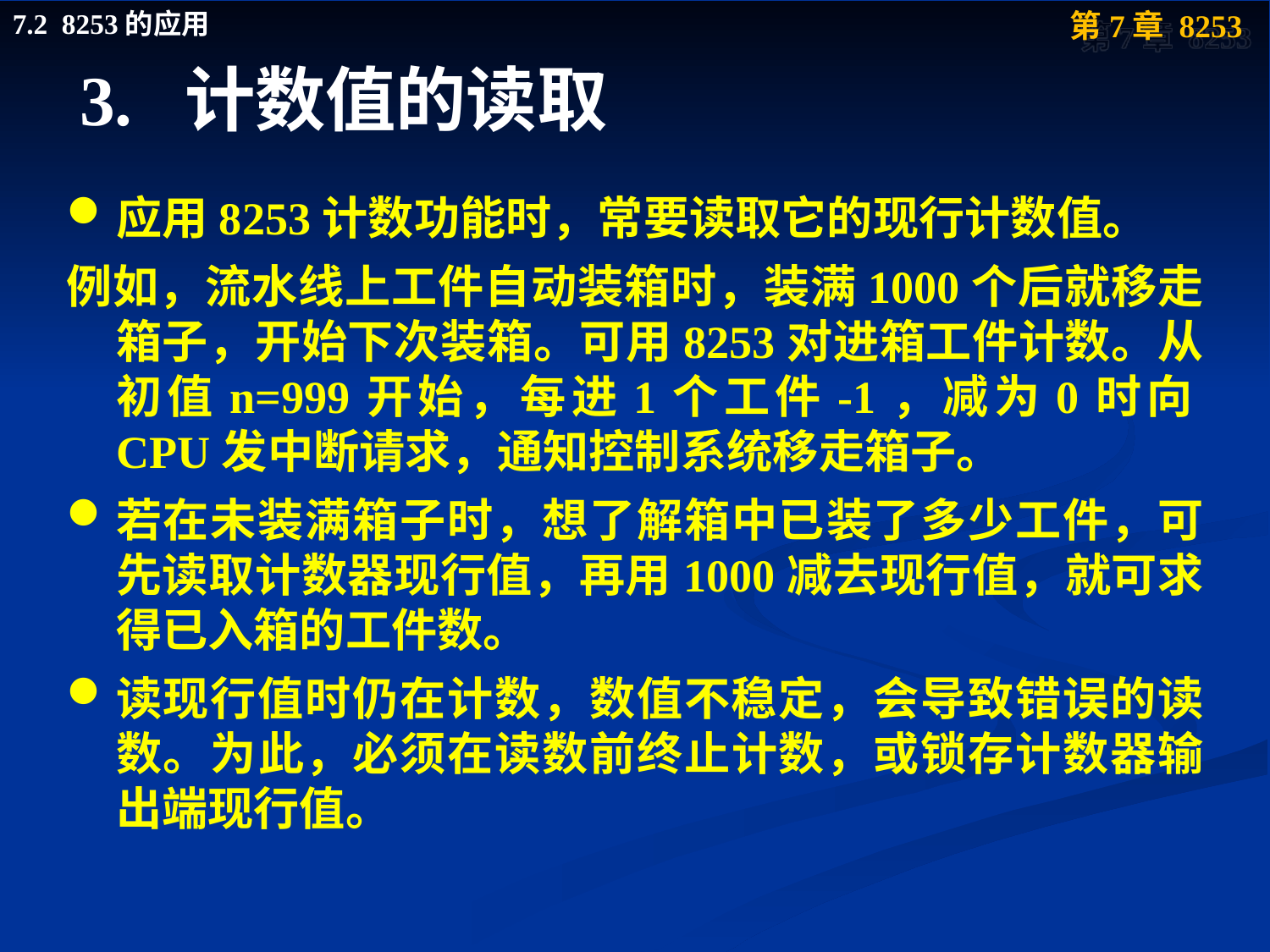

# 3.  计数值的读取
应用8253计数功能时，常要读取它的现行计数值。
例如，流水线上工件自动装箱时，装满1000个后就移走箱子，开始下次装箱。可用8253对进箱工件计数。从初值n=999开始，每进1个工件-1，减为0时向CPU发中断请求，通知控制系统移走箱子。
若在未装满箱子时，想了解箱中已装了多少工件，可先读取计数器现行值，再用1000减去现行值，就可求得已入箱的工件数。
读现行值时仍在计数，数值不稳定，会导致错误的读数。为此，必须在读数前终止计数，或锁存计数器输出端现行值。